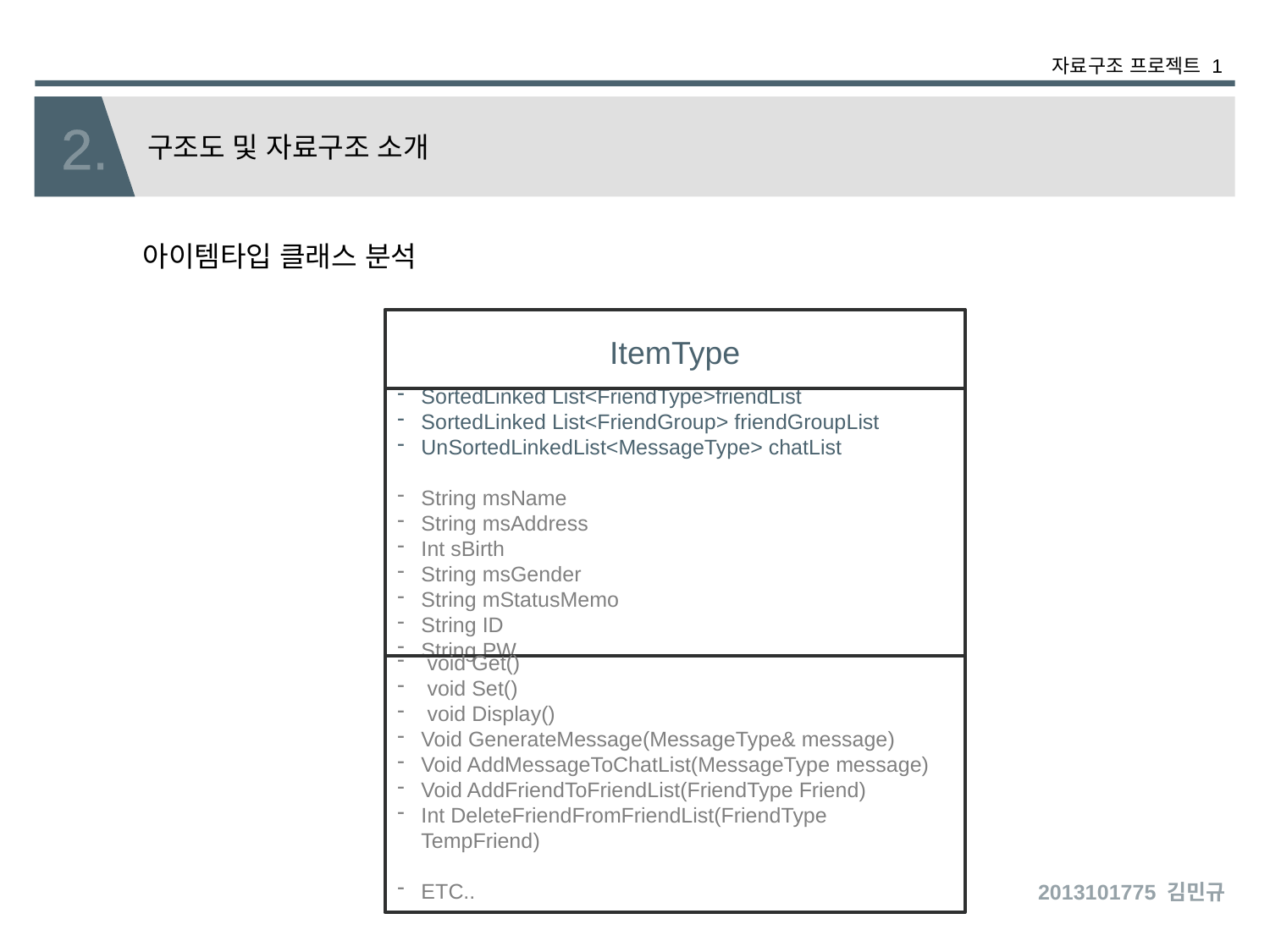

자료구조 프로젝트 1

구조도 및 자료구조 소개

2.
아이템타입 클래스 분석

ItemType
SortedLinked List<FriendType>friendList
SortedLinked List<FriendGroup> friendGroupList
UnSortedLinkedList<MessageType> chatList

String msName
String msAddress
Int sBirth
String msGender
String mStatusMemo
String ID
String PW
 void Get()
 void Set()
 void Display()
Void GenerateMessage(MessageType& message)
Void AddMessageToChatList(MessageType message)
Void AddFriendToFriendList(FriendType Friend)
Int DeleteFriendFromFriendList(FriendType TempFriend)

ETC..
2013101775 김민규